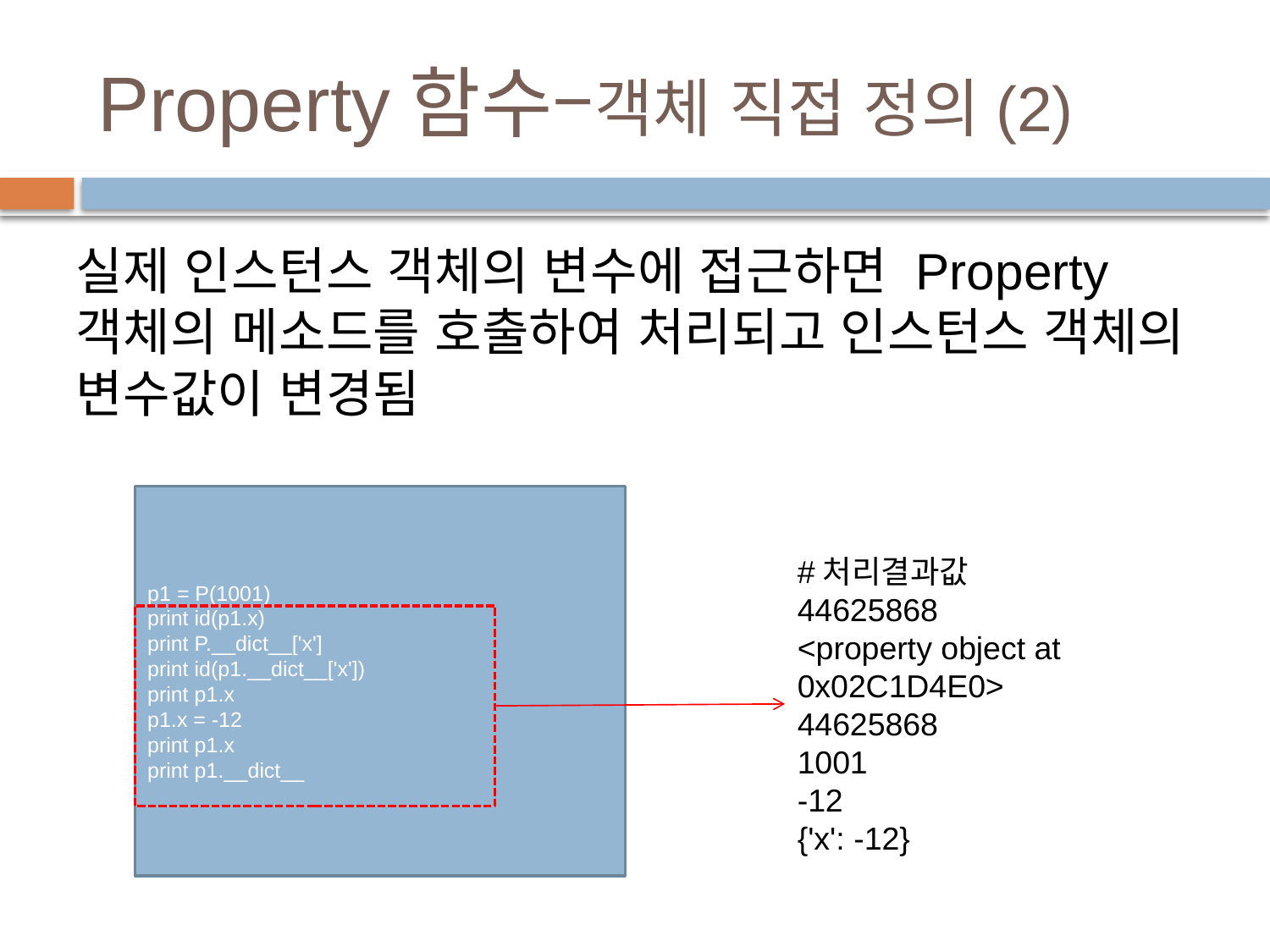

# Property함수–객체 직접 정의(2)
실제 인스턴스 객체의 변수에 접근하면 Property 객체의 메소드를 호출하여 처리되고 인스턴스 객체의 변수값이 변경됨
p1 = P(1001)
print id(p1.x)
print P.__dict__['x']
print id(p1.__dict__['x'])
print p1.x
p1.x = -12
print p1.x
print p1.__dict__
#처리결과값
44625868
<property object at 0x02C1D4E0>
44625868
1001
-12
{'x': -12}